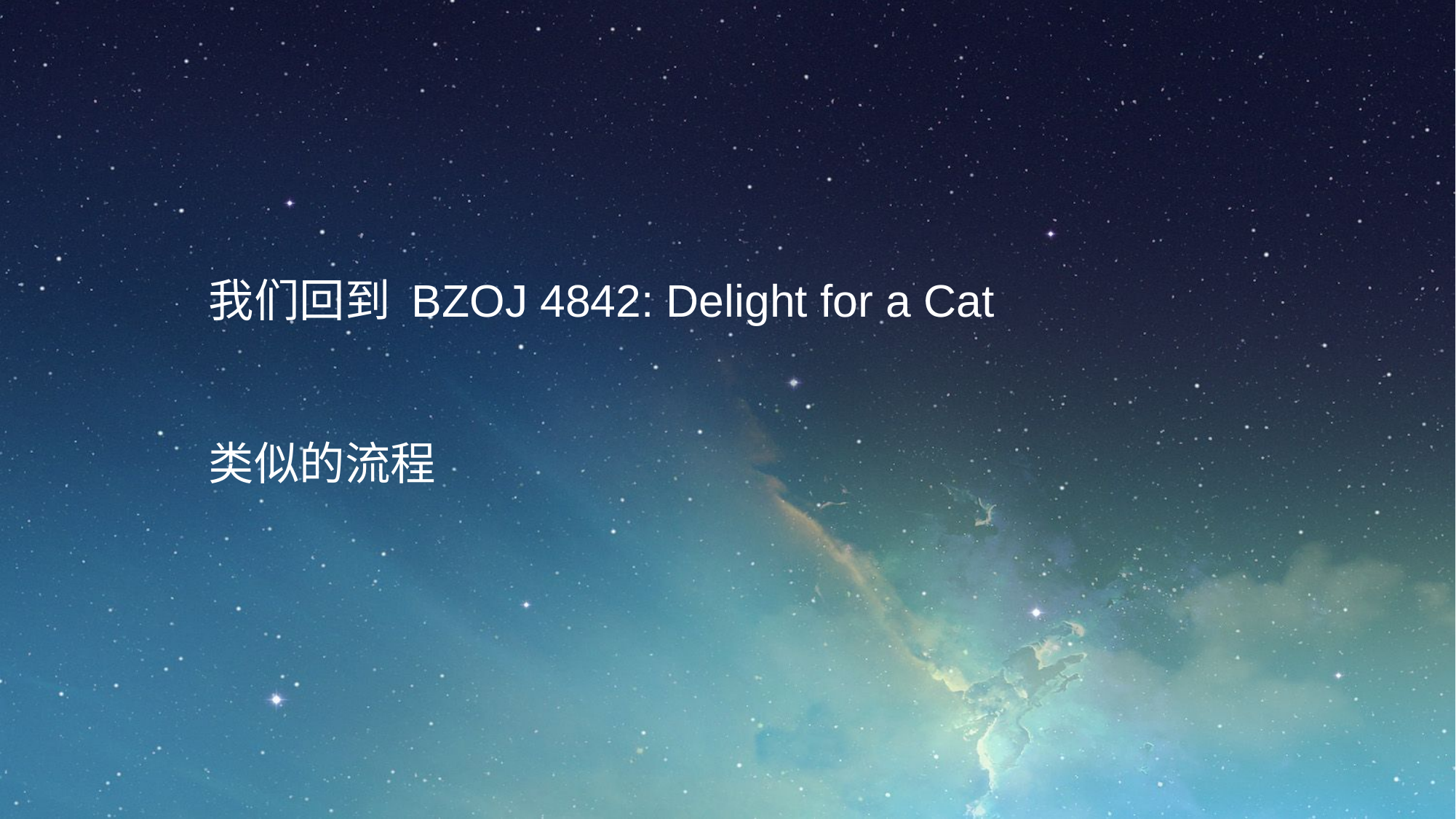

我们回到 BZOJ 4842: Delight for a Cat

类似的流程